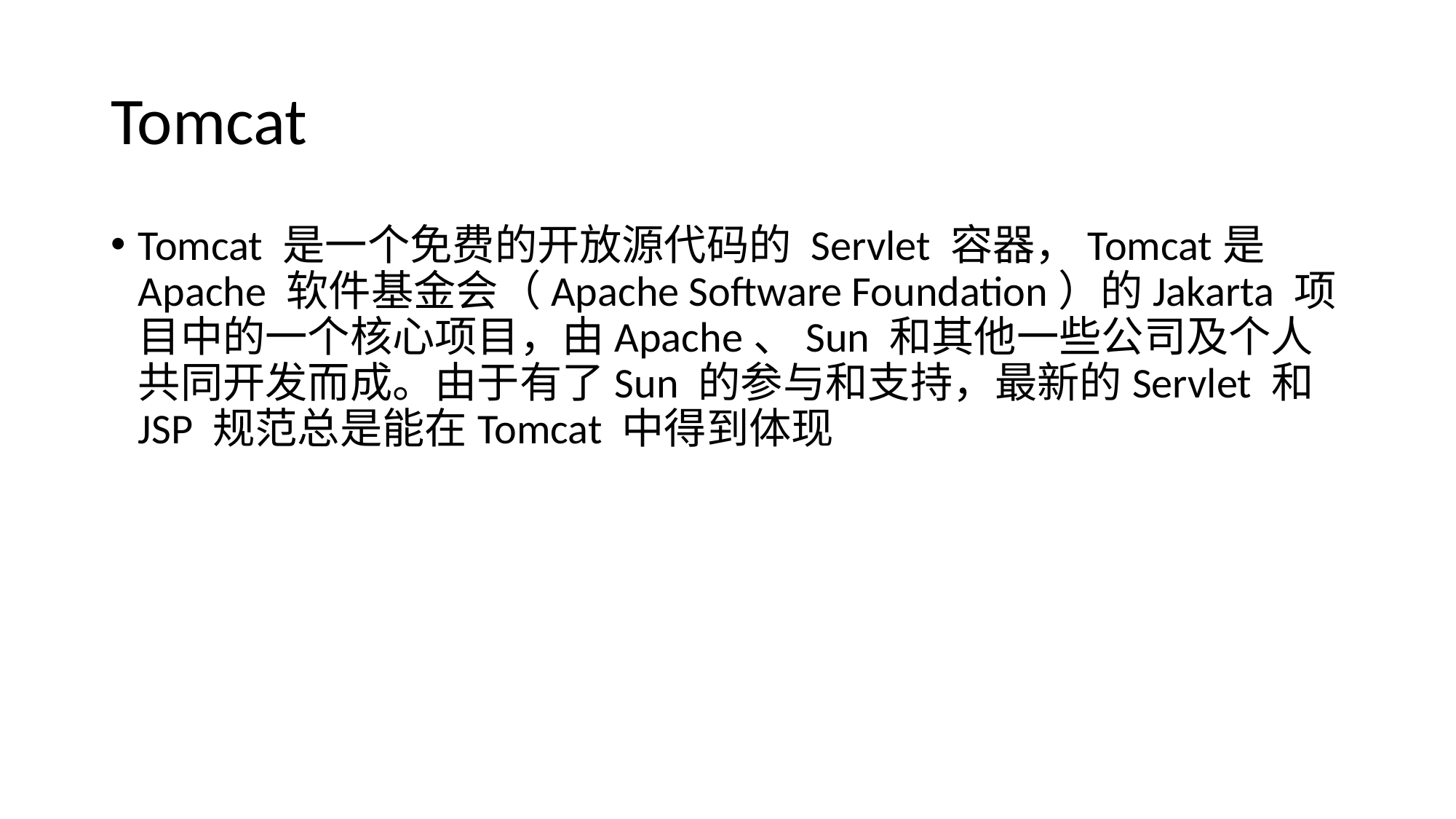

# Tomcat
Tomcat 是一个免费的开放源代码的 Servlet 容器，Tomcat是Apache 软件基金会（Apache Software Foundation）的Jakarta 项目中的一个核心项目，由Apache、Sun 和其他一些公司及个人共同开发而成。由于有了Sun 的参与和支持，最新的Servlet 和JSP 规范总是能在Tomcat 中得到体现